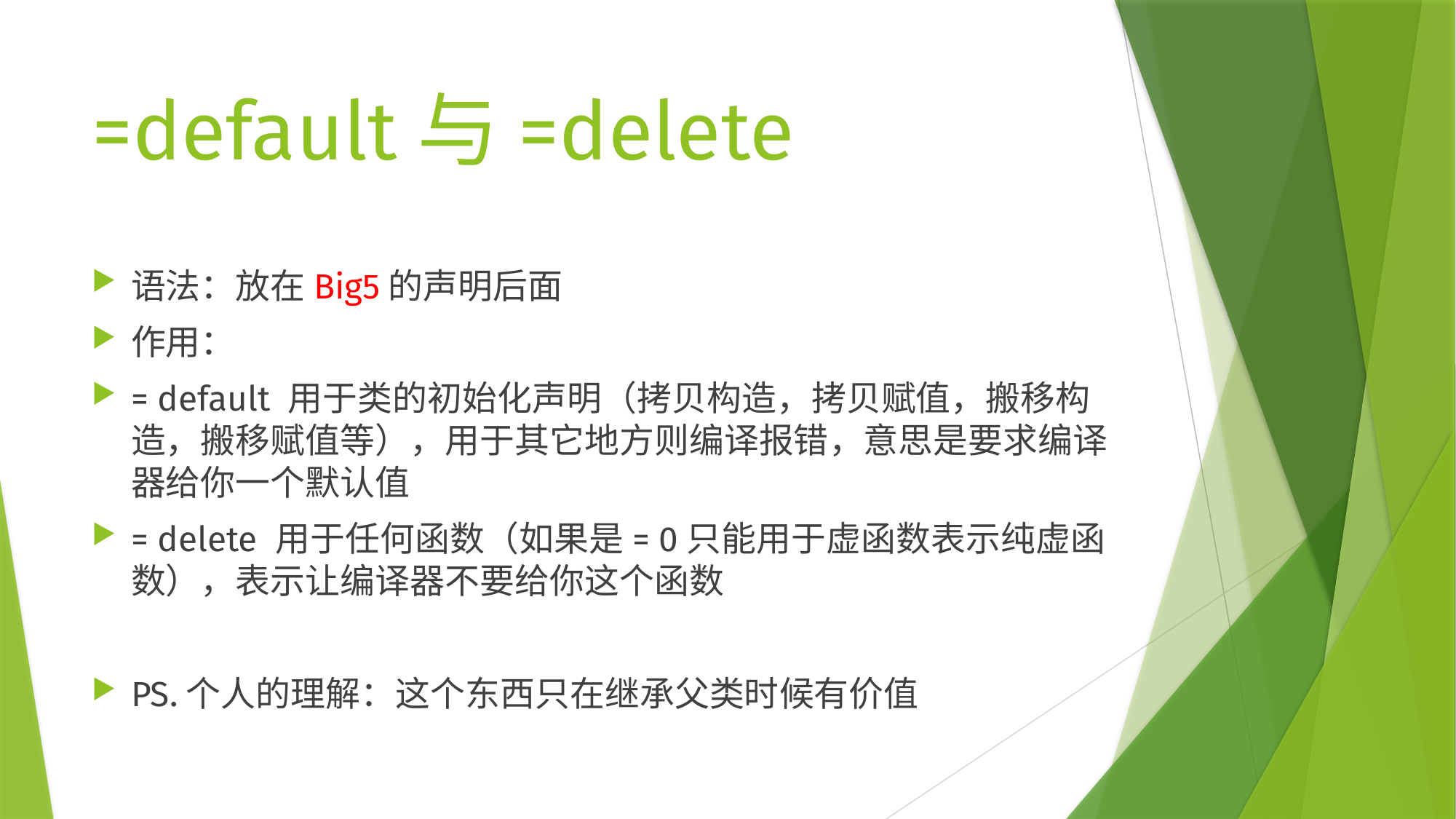

# =default与=delete
语法：放在Big5的声明后面
作用：
= default 用于类的初始化声明（拷贝构造，拷贝赋值，搬移构造，搬移赋值等），用于其它地方则编译报错，意思是要求编译器给你一个默认值
= delete 用于任何函数（如果是= 0只能用于虚函数表示纯虚函数），表示让编译器不要给你这个函数

PS.个人的理解：这个东西只在继承父类时候有价值